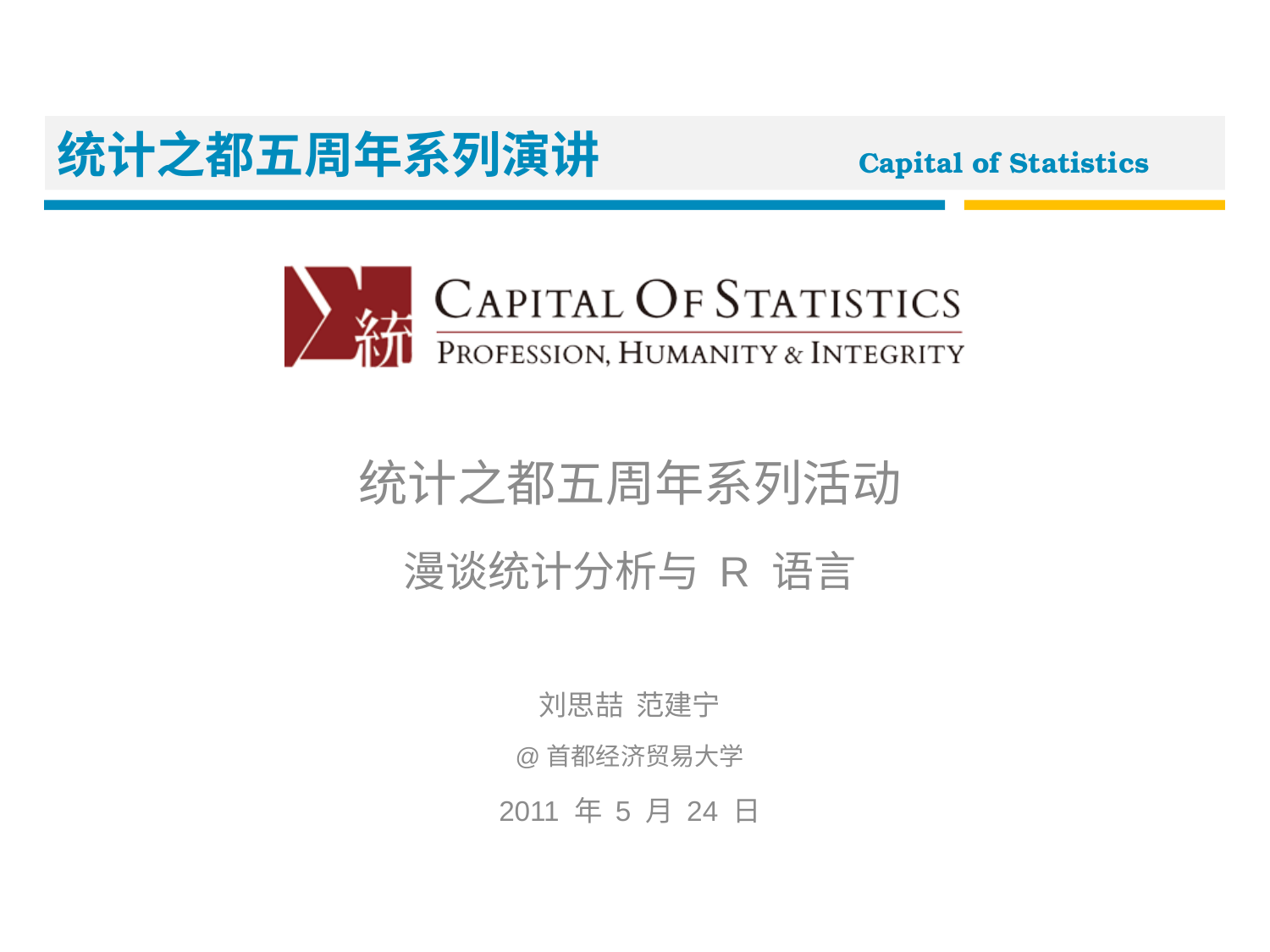

统计之都五周年系列活动
漫谈统计分析与 R 语言

刘思喆  范建宁
@首都经济贸易大学
2011 年 5 月 24 日